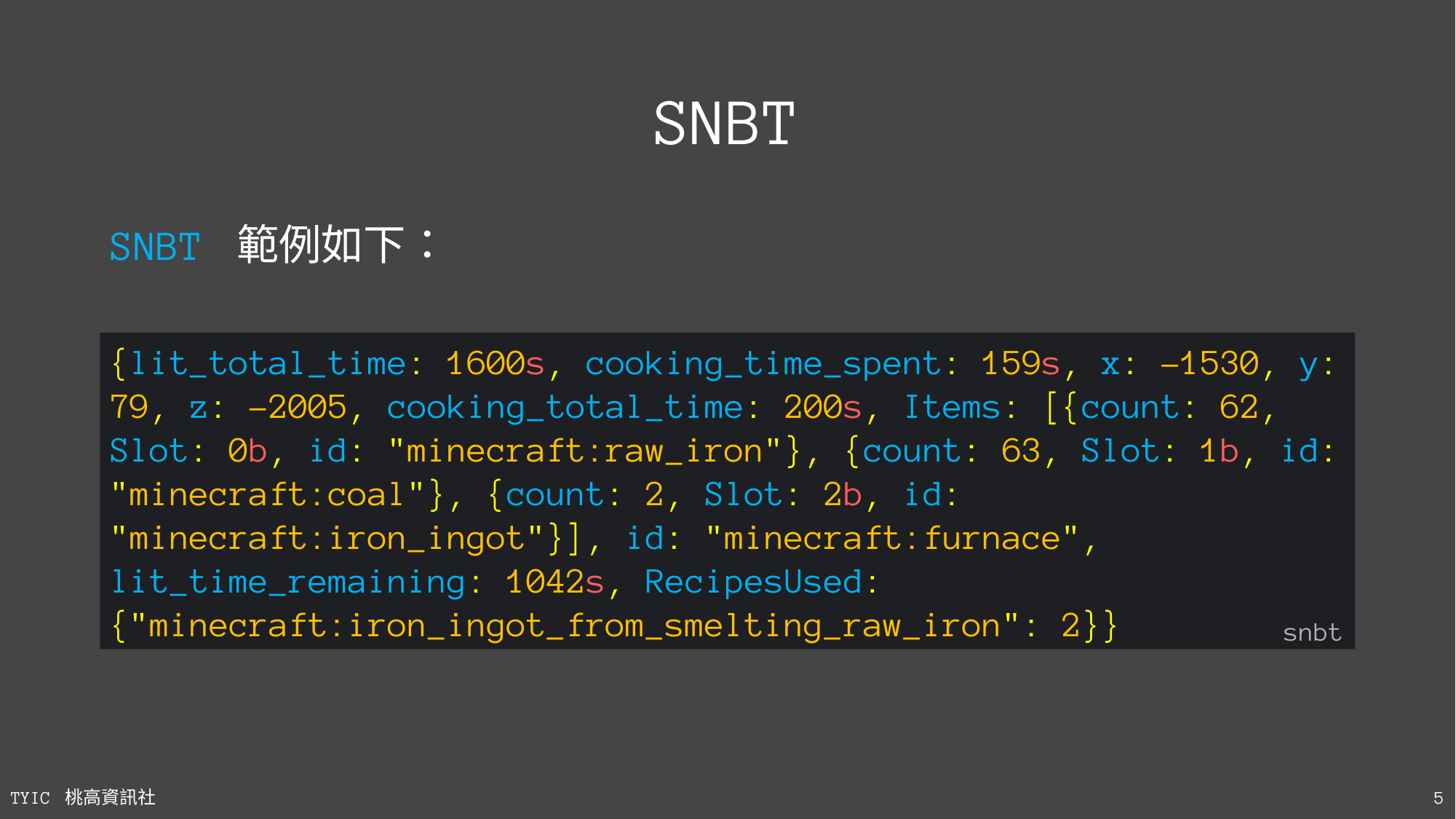

# SNBT
SNBT 範例如下：
{lit_total_time: 1600s, cooking_time_spent: 159s, x: -1530, y: 79, z: -2005, cooking_total_time: 200s, Items: [{count: 62, Slot: 0b, id: "minecraft:raw_iron"}, {count: 63, Slot: 1b, id: "minecraft:coal"}, {count: 2, Slot: 2b, id: "minecraft:iron_ingot"}], id: "minecraft:furnace", lit_time_remaining: 1042s, RecipesUsed: {"minecraft:iron_ingot_from_smelting_raw_iron": 2}}
snbt